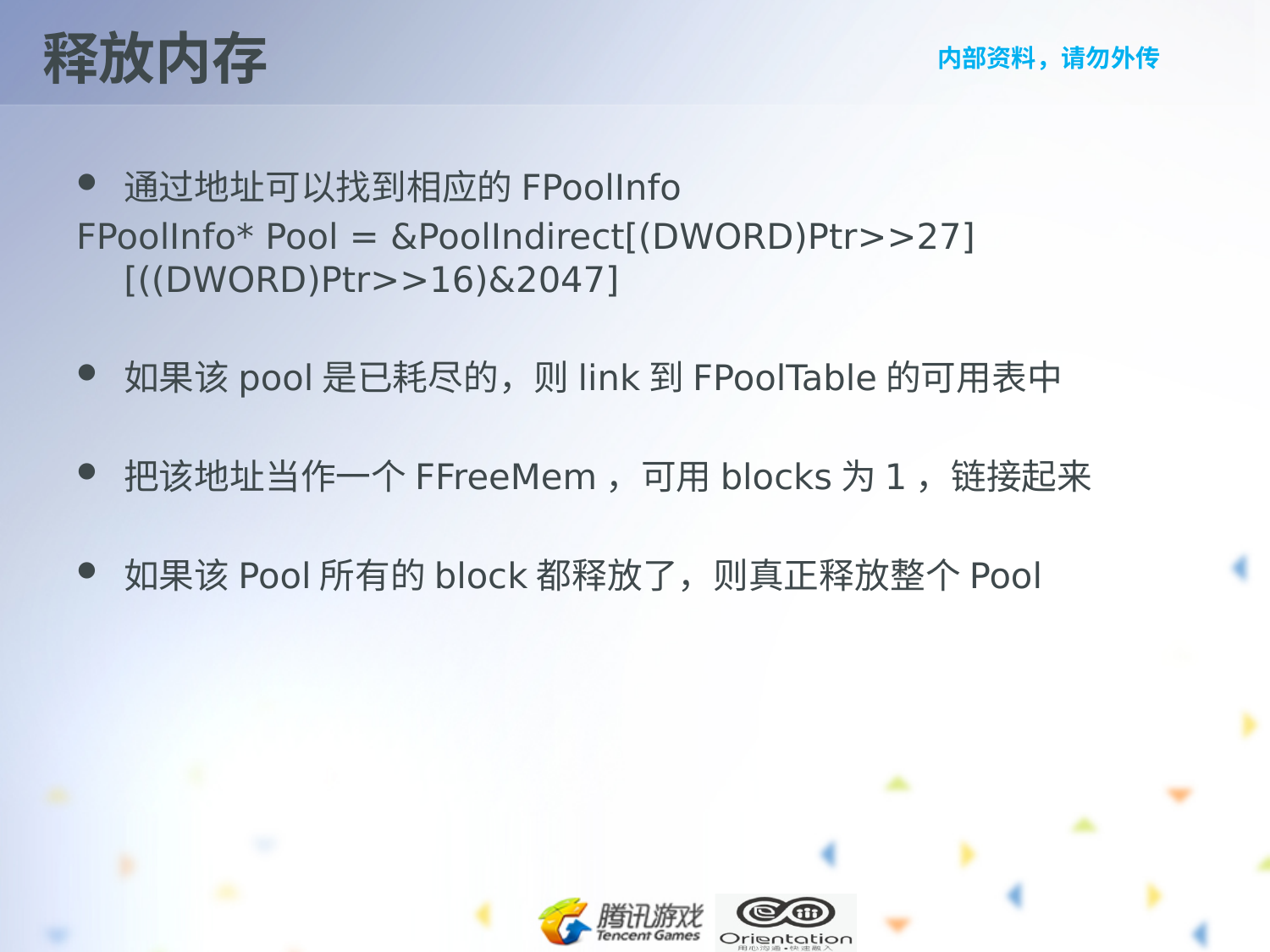

# 释放内存
通过地址可以找到相应的FPoolInfo
FPoolInfo* Pool = &PoolIndirect[(DWORD)Ptr>>27][((DWORD)Ptr>>16)&2047]

如果该pool是已耗尽的，则link到FPoolTable的可用表中

把该地址当作一个FFreeMem，可用blocks为1，链接起来

如果该Pool所有的block都释放了，则真正释放整个Pool